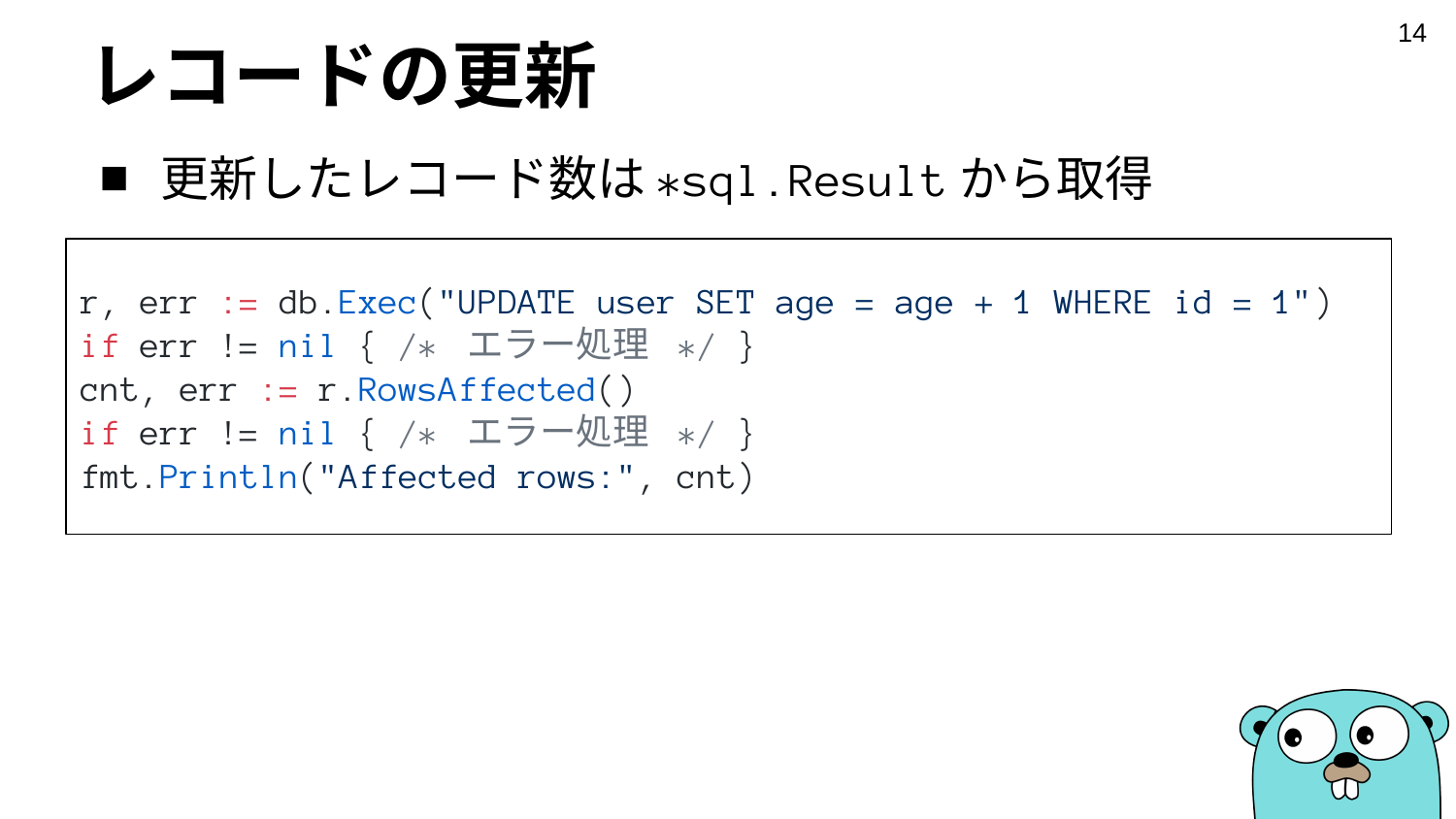

14
# レコードの更新
更新したレコード数は*sql.Resultから取得
r, err := db.Exec("UPDATE user SET age = age + 1 WHERE id = 1")
if err != nil { /* エラー処理 */ }
cnt, err := r.RowsAffected()
if err != nil { /* エラー処理 */ }
fmt.Println("Affected rows:", cnt)